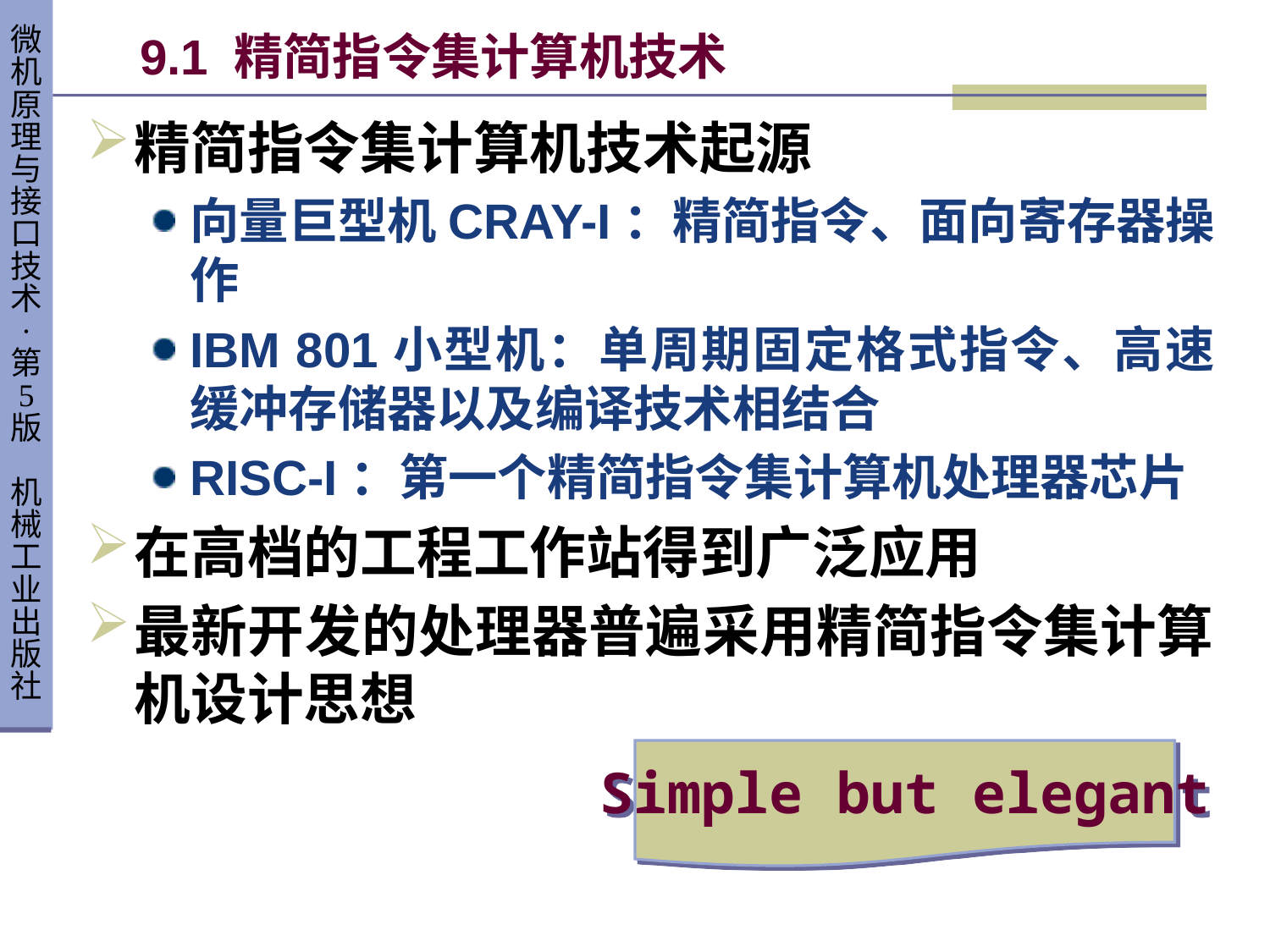

# 9.1 精简指令集计算机技术
精简指令集计算机技术起源
向量巨型机CRAY-I：精简指令、面向寄存器操作
IBM 801小型机：单周期固定格式指令、高速缓冲存储器以及编译技术相结合
RISC-I：第一个精简指令集计算机处理器芯片
在高档的工程工作站得到广泛应用
最新开发的处理器普遍采用精简指令集计算机设计思想
Simple but elegant